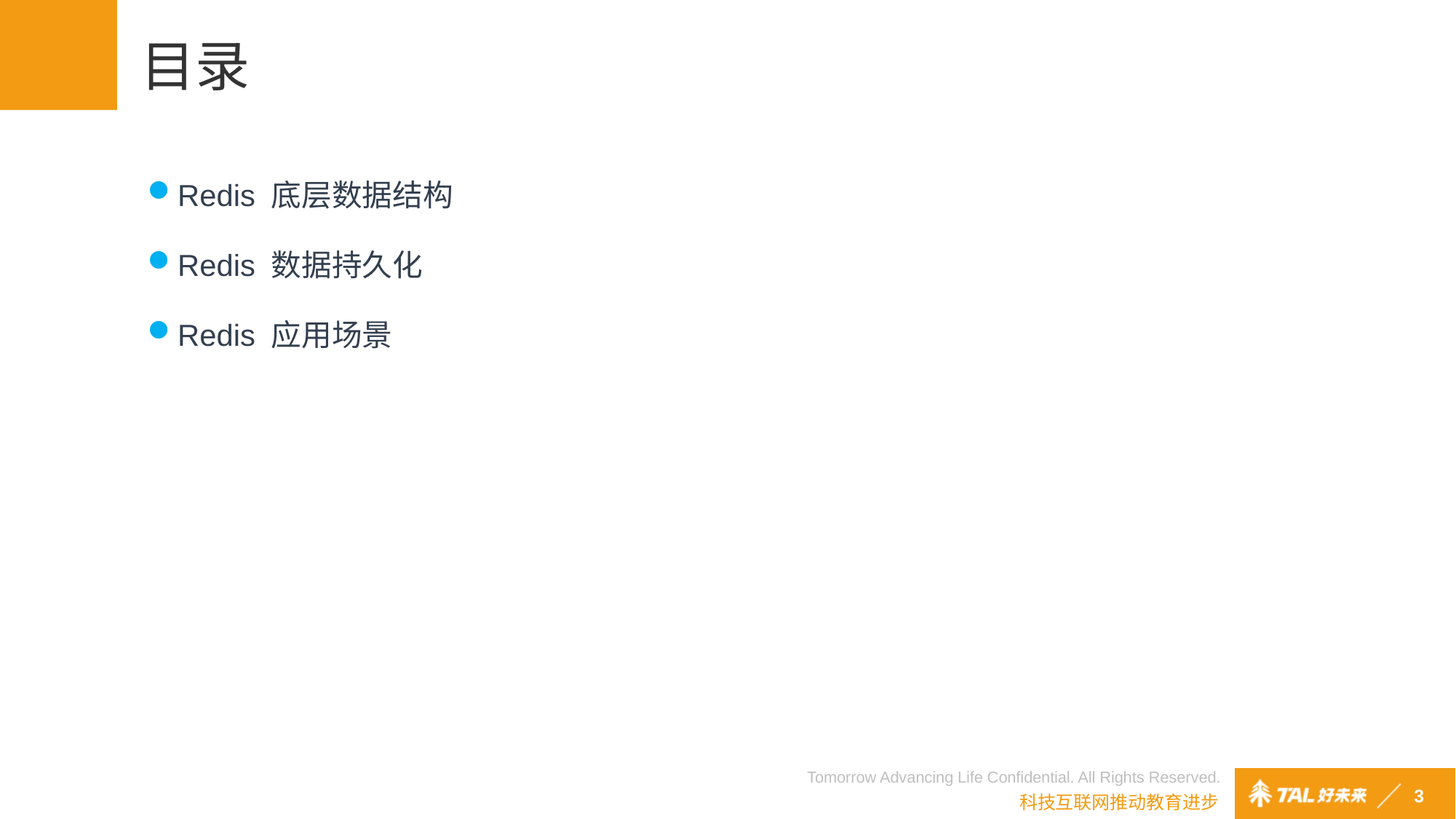

# 目录
Redis 底层数据结构
Redis 数据持久化
Redis 应用场景
3